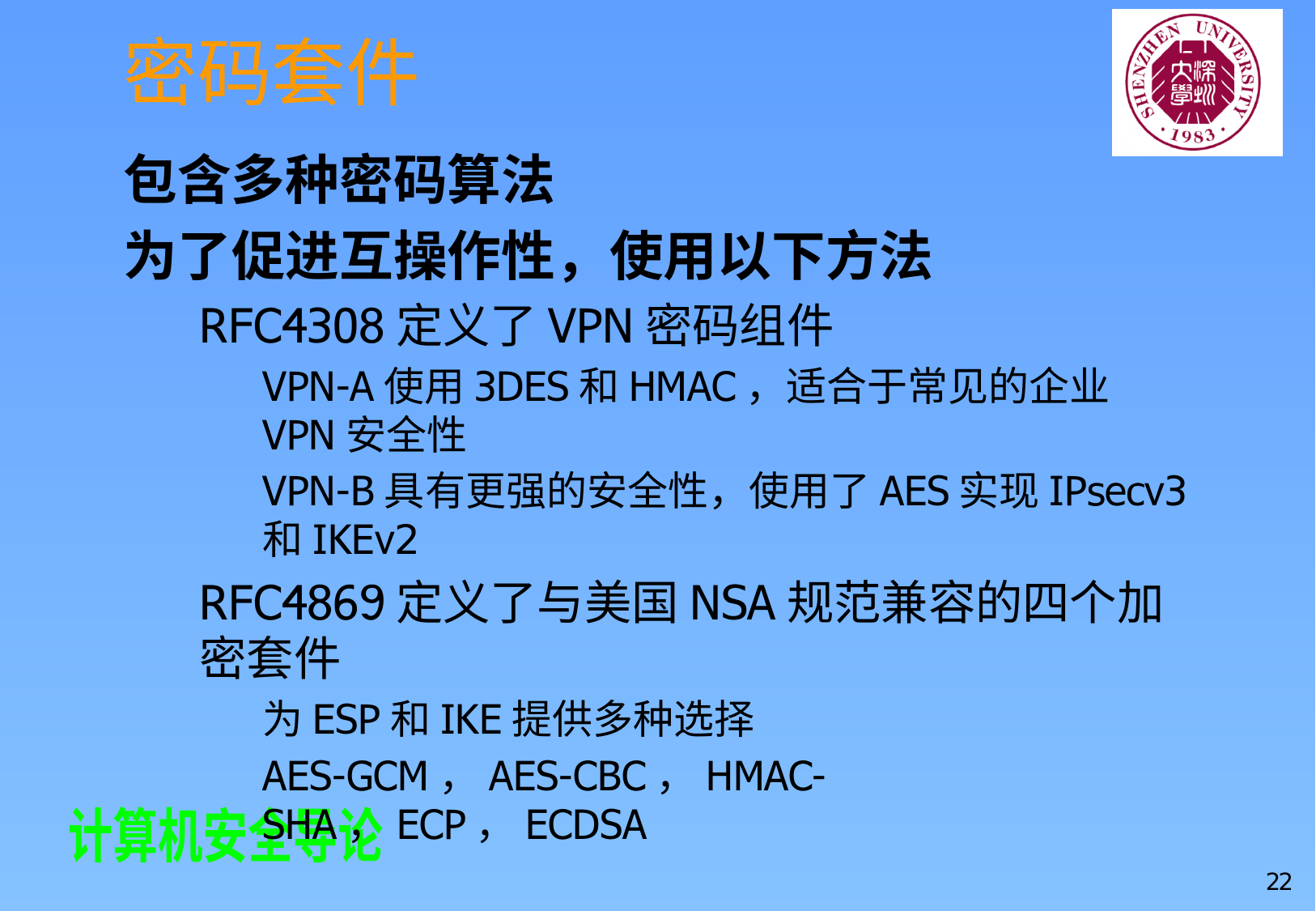

# 密码套件
包含多种密码算法
为了促进互操作性，使用以下方法
RFC4308定义了VPN密码组件
VPN-A使用3DES和HMAC，适合于常见的企业VPN安全性
VPN-B具有更强的安全性，使用了AES实现IPsecv3和IKEv2
RFC4869定义了与美国NSA规范兼容的四个加密套件
为ESP和IKE提供多种选择
AES-GCM，AES-CBC，HMAC-SHA，ECP，ECDSA
22